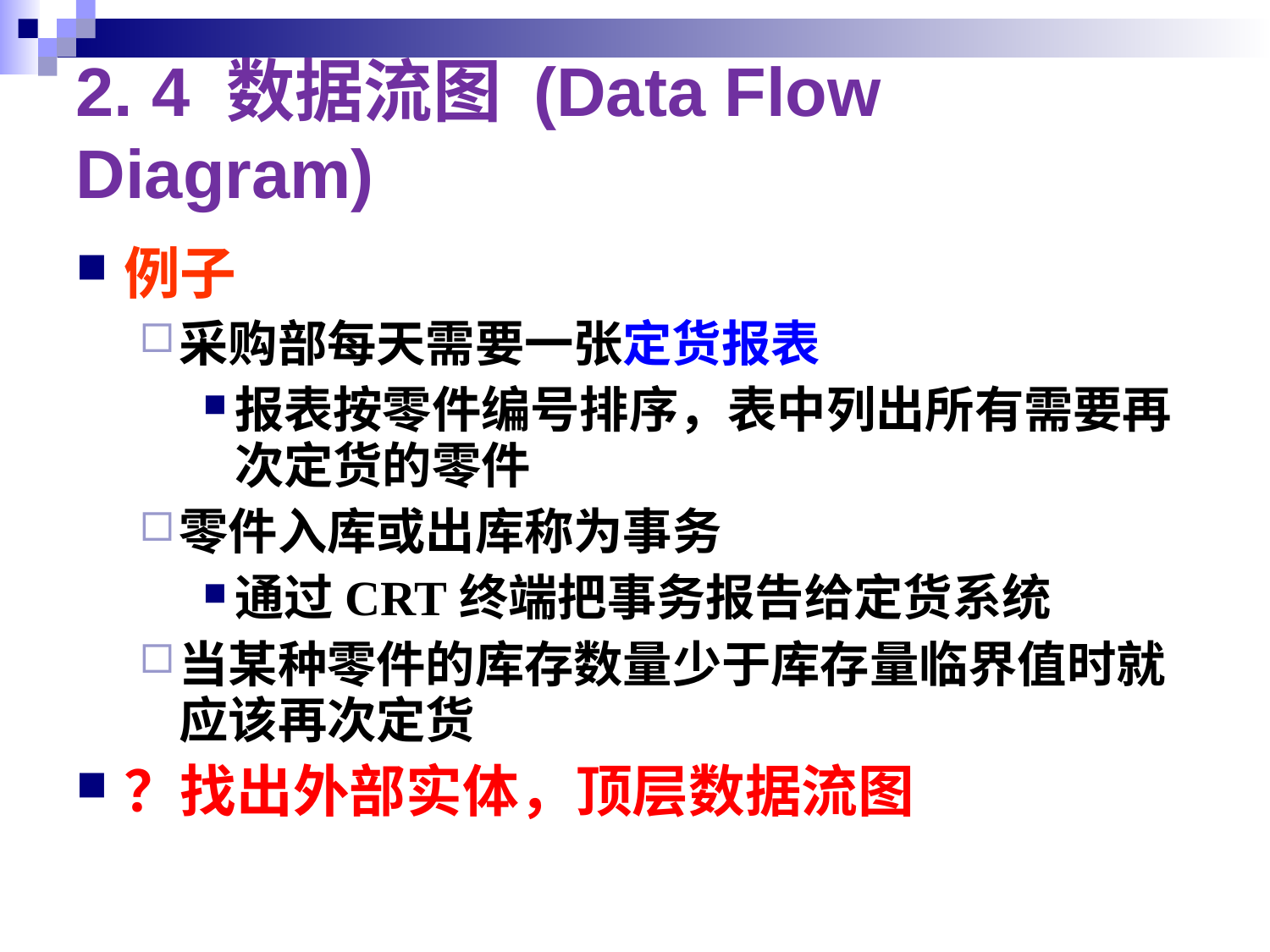

# 2. 4 数据流图 (Data Flow Diagram)
例子
采购部每天需要一张定货报表
报表按零件编号排序，表中列出所有需要再次定货的零件
零件入库或出库称为事务
通过CRT终端把事务报告给定货系统
当某种零件的库存数量少于库存量临界值时就应该再次定货
？找出外部实体，顶层数据流图